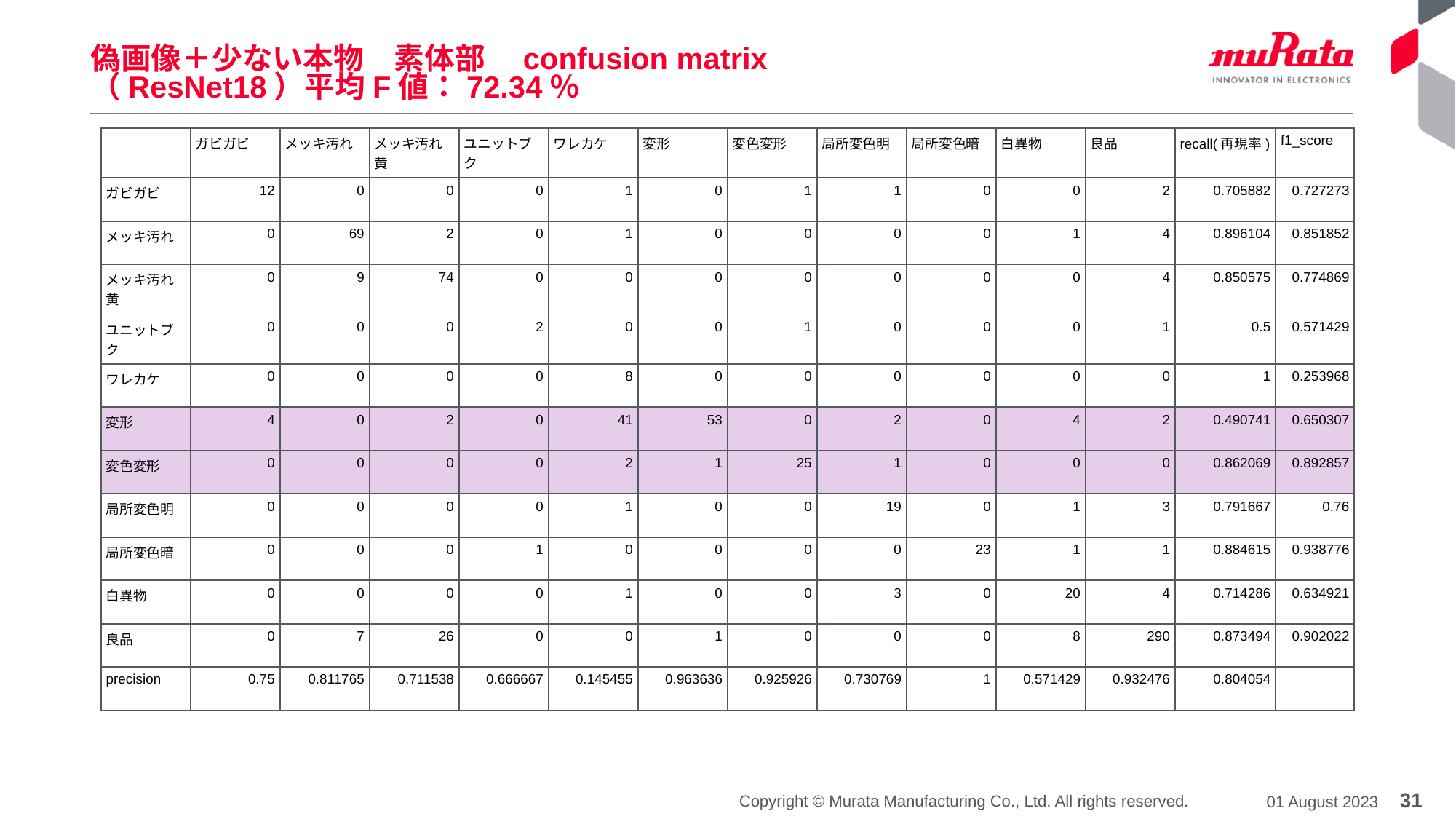

# 偽画像＋少ない本物　素体部　confusion matrix　 （ResNet18）平均F値：72.34％
|  | ガビガビ | メッキ汚れ | メッキ汚れ黄 | ユニットブク | ワレカケ | 変形 | 変色変形 | 局所変色明 | 局所変色暗 | 白異物 | 良品 | recall(再現率) | f1\_score |
| --- | --- | --- | --- | --- | --- | --- | --- | --- | --- | --- | --- | --- | --- |
| ガビガビ | 12 | 0 | 0 | 0 | 1 | 0 | 1 | 1 | 0 | 0 | 2 | 0.705882 | 0.727273 |
| メッキ汚れ | 0 | 69 | 2 | 0 | 1 | 0 | 0 | 0 | 0 | 1 | 4 | 0.896104 | 0.851852 |
| メッキ汚れ黄 | 0 | 9 | 74 | 0 | 0 | 0 | 0 | 0 | 0 | 0 | 4 | 0.850575 | 0.774869 |
| ユニットブク | 0 | 0 | 0 | 2 | 0 | 0 | 1 | 0 | 0 | 0 | 1 | 0.5 | 0.571429 |
| ワレカケ | 0 | 0 | 0 | 0 | 8 | 0 | 0 | 0 | 0 | 0 | 0 | 1 | 0.253968 |
| 変形 | 4 | 0 | 2 | 0 | 41 | 53 | 0 | 2 | 0 | 4 | 2 | 0.490741 | 0.650307 |
| 変色変形 | 0 | 0 | 0 | 0 | 2 | 1 | 25 | 1 | 0 | 0 | 0 | 0.862069 | 0.892857 |
| 局所変色明 | 0 | 0 | 0 | 0 | 1 | 0 | 0 | 19 | 0 | 1 | 3 | 0.791667 | 0.76 |
| 局所変色暗 | 0 | 0 | 0 | 1 | 0 | 0 | 0 | 0 | 23 | 1 | 1 | 0.884615 | 0.938776 |
| 白異物 | 0 | 0 | 0 | 0 | 1 | 0 | 0 | 3 | 0 | 20 | 4 | 0.714286 | 0.634921 |
| 良品 | 0 | 7 | 26 | 0 | 0 | 1 | 0 | 0 | 0 | 8 | 290 | 0.873494 | 0.902022 |
| precision | 0.75 | 0.811765 | 0.711538 | 0.666667 | 0.145455 | 0.963636 | 0.925926 | 0.730769 | 1 | 0.571429 | 0.932476 | 0.804054 |  |